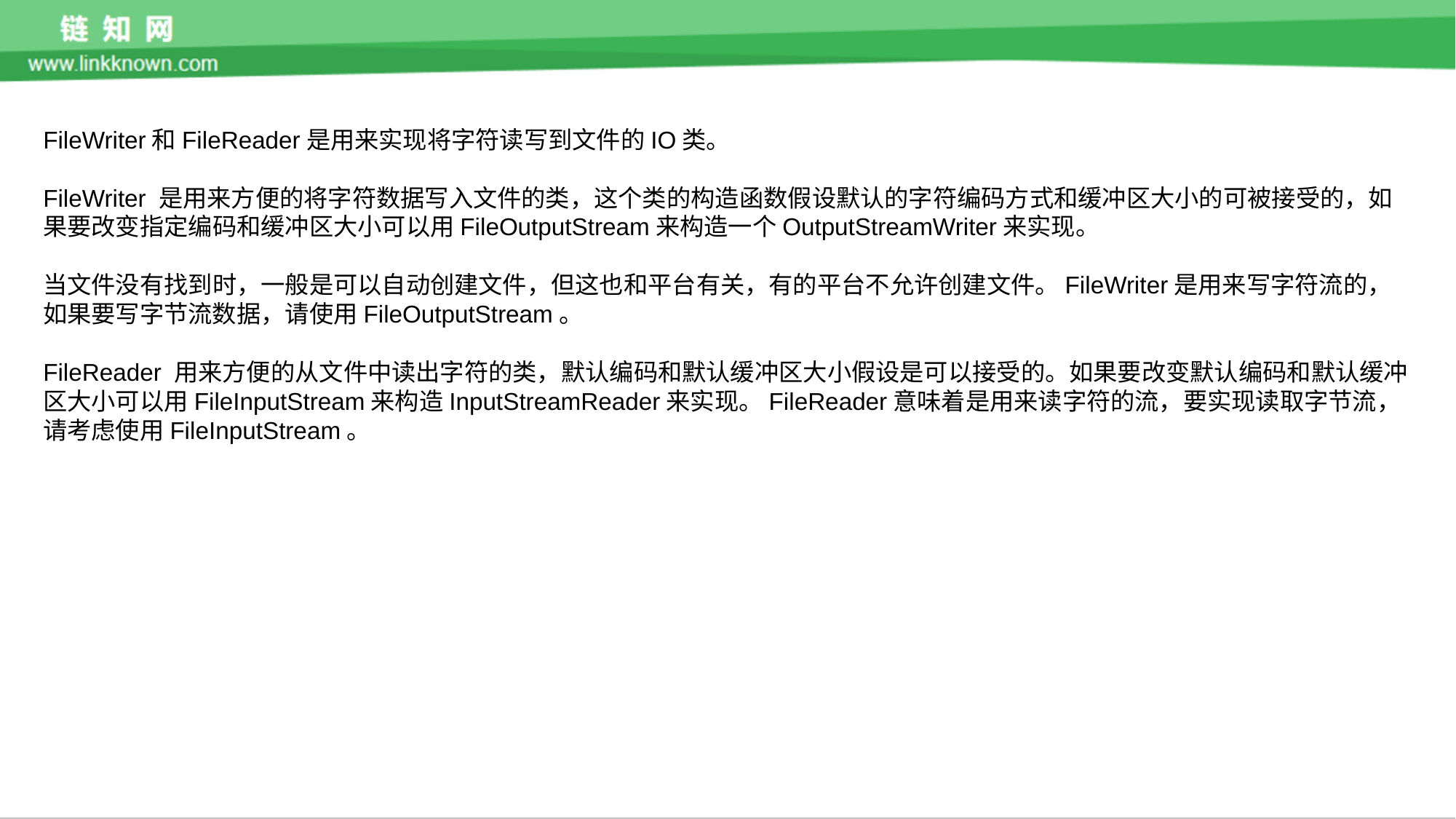

FileWriter和FileReader是用来实现将字符读写到文件的IO类。

FileWriter 是用来方便的将字符数据写入文件的类，这个类的构造函数假设默认的字符编码方式和缓冲区大小的可被接受的，如果要改变指定编码和缓冲区大小可以用FileOutputStream来构造一个OutputStreamWriter来实现。

当文件没有找到时，一般是可以自动创建文件，但这也和平台有关，有的平台不允许创建文件。FileWriter是用来写字符流的，如果要写字节流数据，请使用FileOutputStream。

FileReader 用来方便的从文件中读出字符的类，默认编码和默认缓冲区大小假设是可以接受的。如果要改变默认编码和默认缓冲区大小可以用FileInputStream来构造InputStreamReader来实现。FileReader意味着是用来读字符的流，要实现读取字节流，请考虑使用FileInputStream。